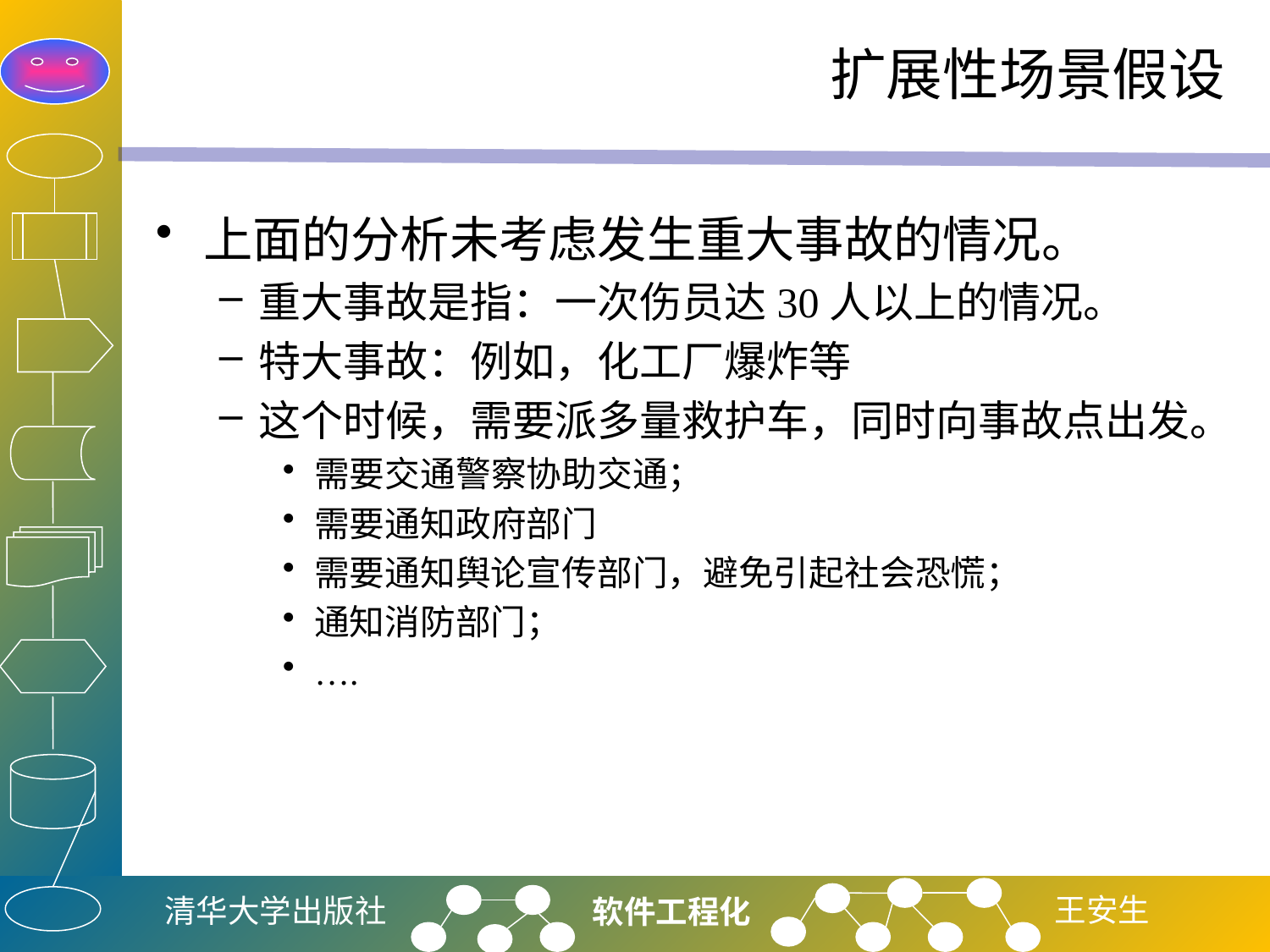

# 扩展性场景假设
上面的分析未考虑发生重大事故的情况。
重大事故是指：一次伤员达30人以上的情况。
特大事故：例如，化工厂爆炸等
这个时候，需要派多量救护车，同时向事故点出发。
需要交通警察协助交通；
需要通知政府部门
需要通知舆论宣传部门，避免引起社会恐慌；
通知消防部门；
….